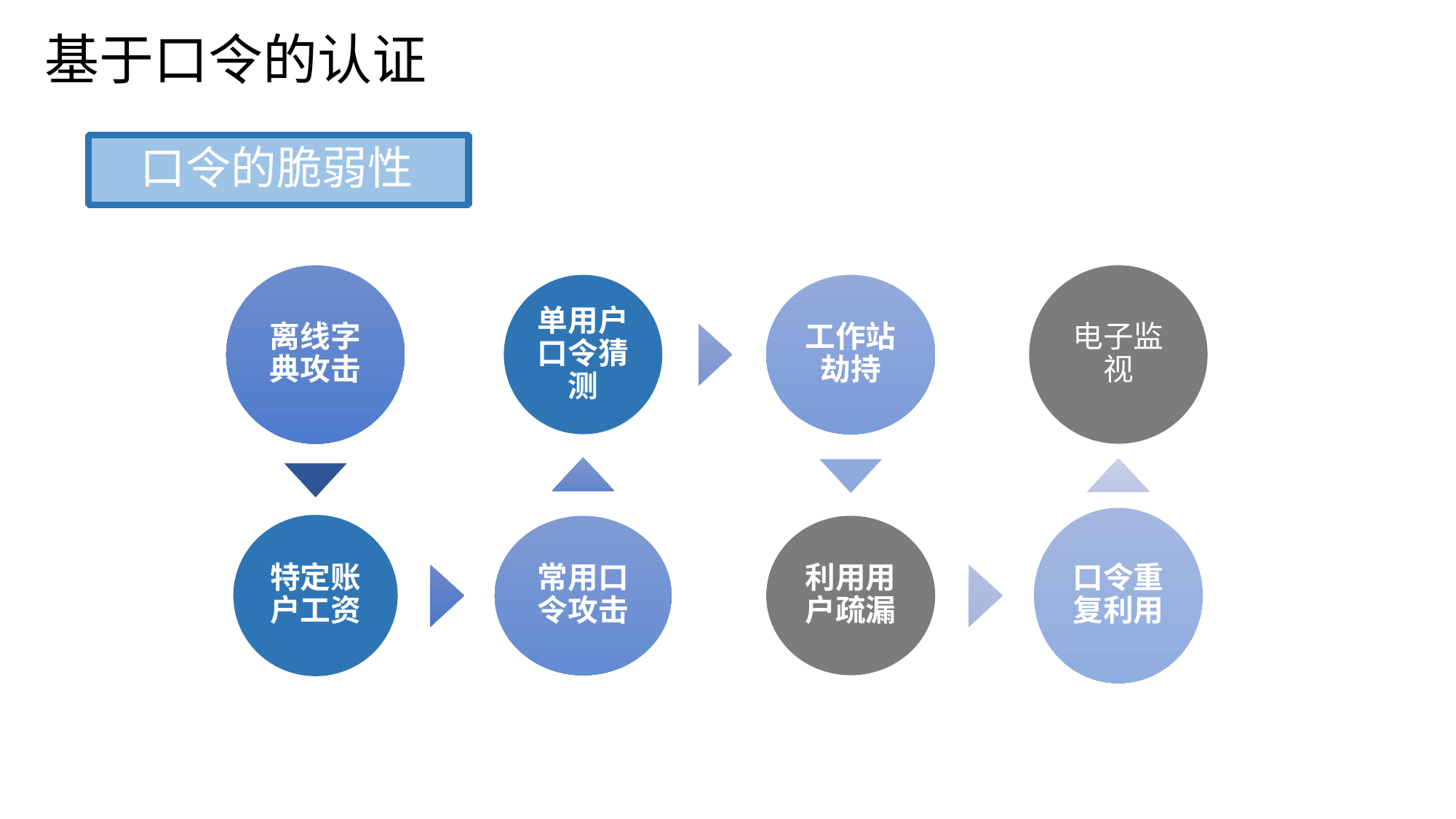

基于口令的认证
口令的脆弱性
离线字典攻击
特定账户工资
常用口令攻击
单用户口令猜测
工作站劫持
利用用户疏漏
口令重复利用
电子监视